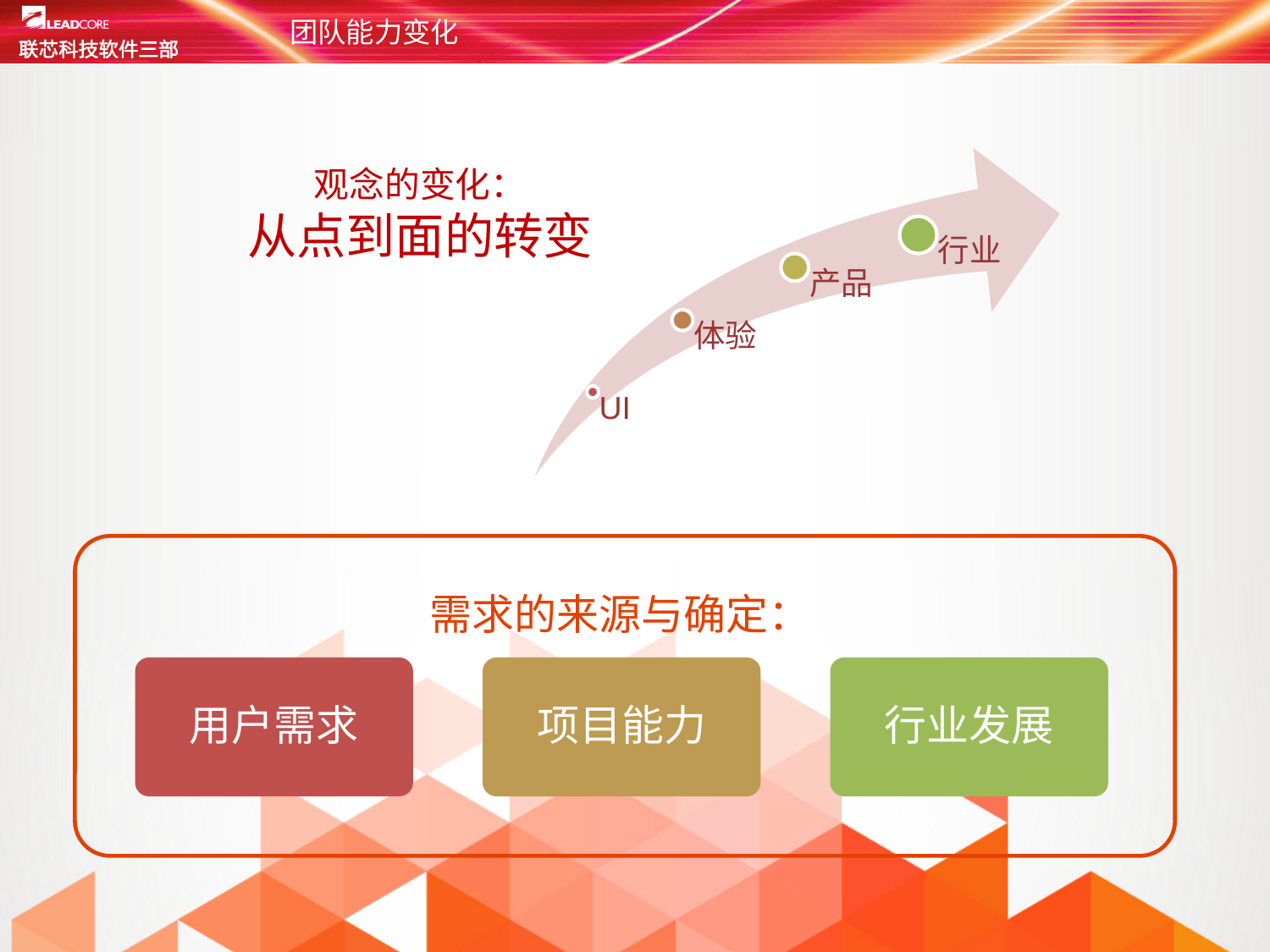

# 团队能力变化
UI
体验
产品
行业
观念的变化：
从点到面的转变

需求的来源与确定：
用户需求
项目能力
行业发展